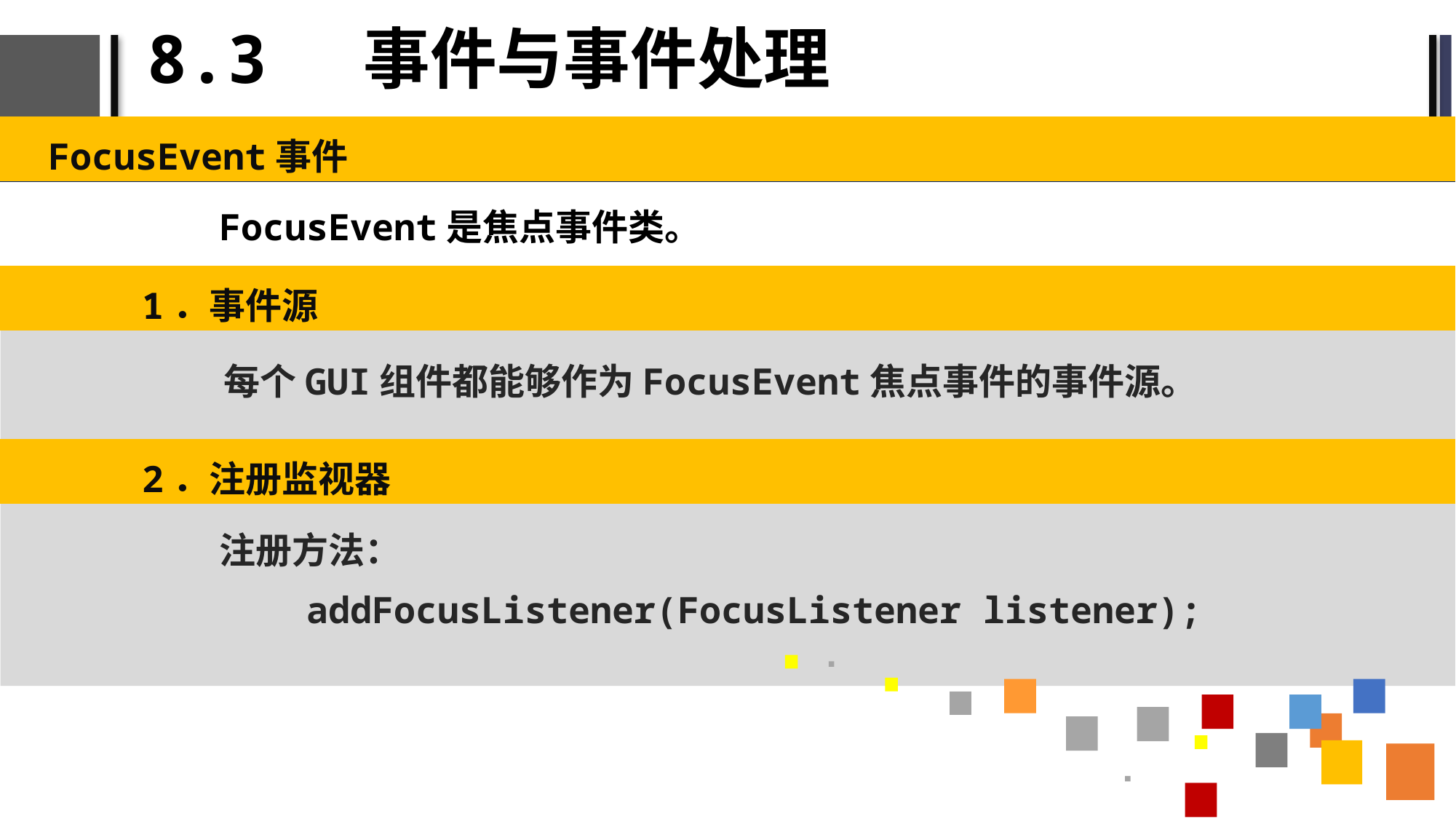

# 8.3  事件与事件处理

FocusEvent事件

FocusEvent是焦点事件类。

1．事件源

每个GUI组件都能够作为FocusEvent焦点事件的事件源。

2．注册监视器
注册方法：
    addFocusListener(FocusListener listener);